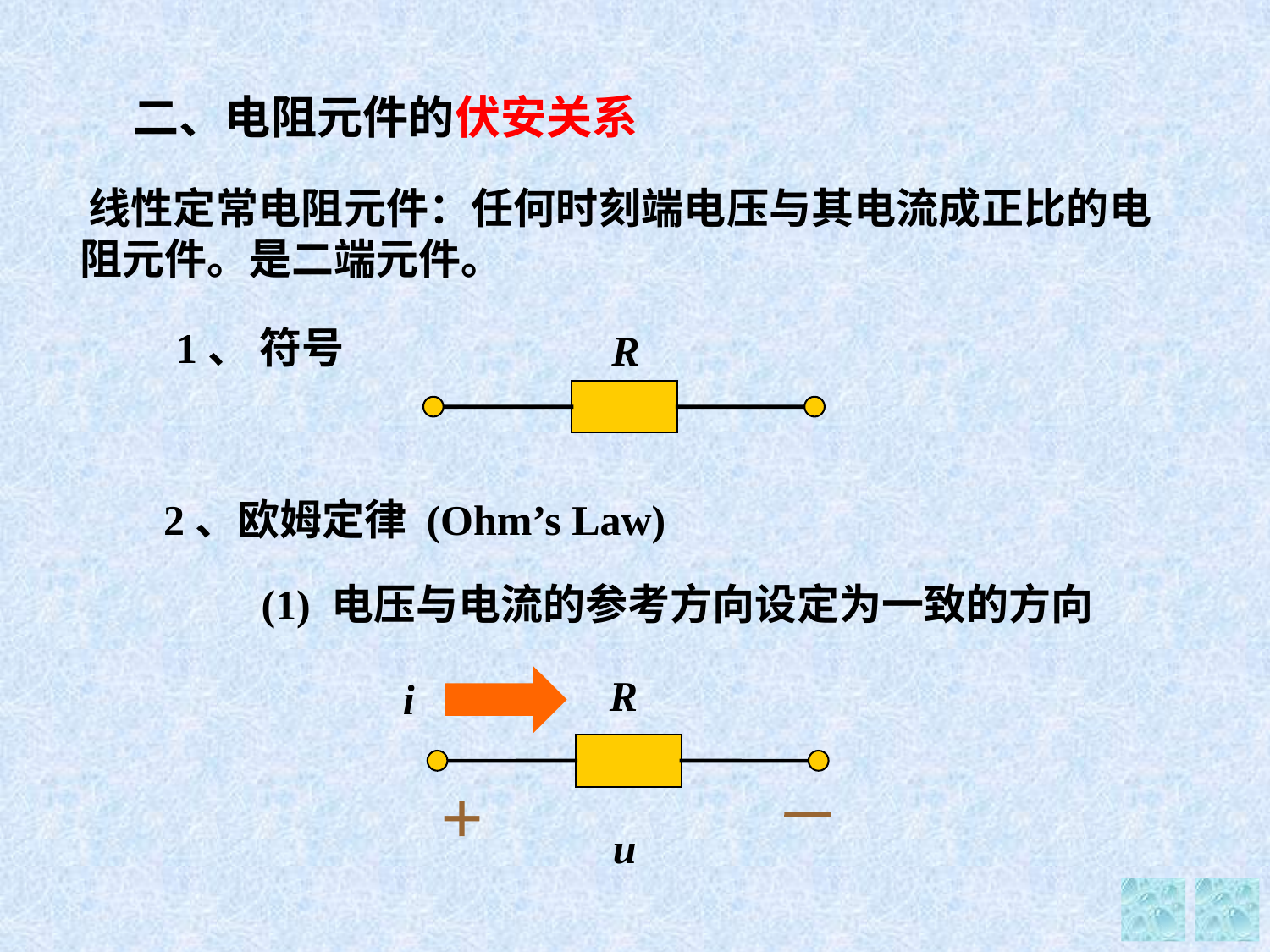

二、电阻元件的伏安关系
线性定常电阻元件：任何时刻端电压与其电流成正比的电阻元件。是二端元件。
1、 符号
R

2、欧姆定律 (Ohm’s Law)
(1) 电压与电流的参考方向设定为一致的方向
R
i

+
u